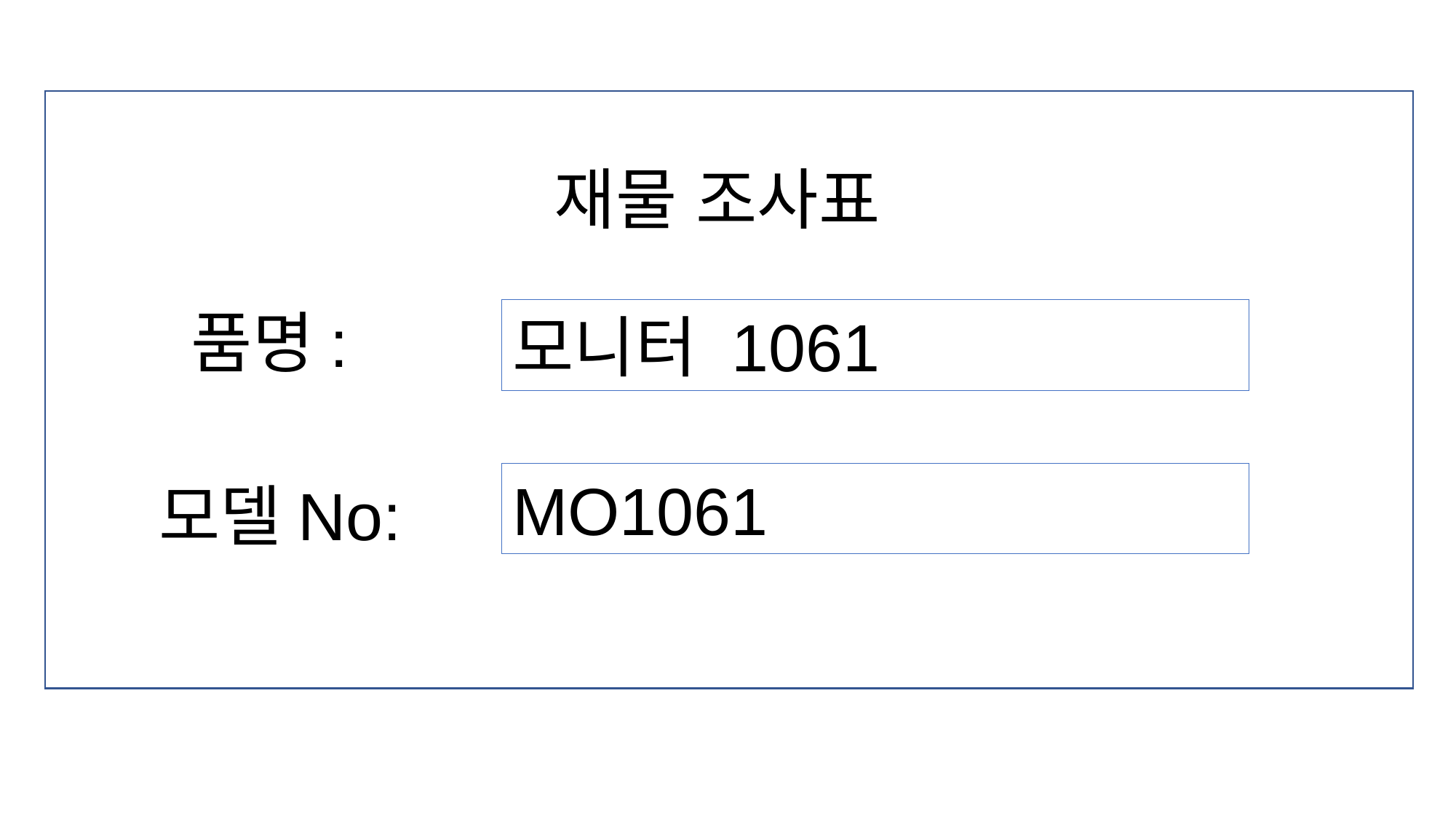

재물 조사표
품명:
모니터 1061
MO1061
모델No: